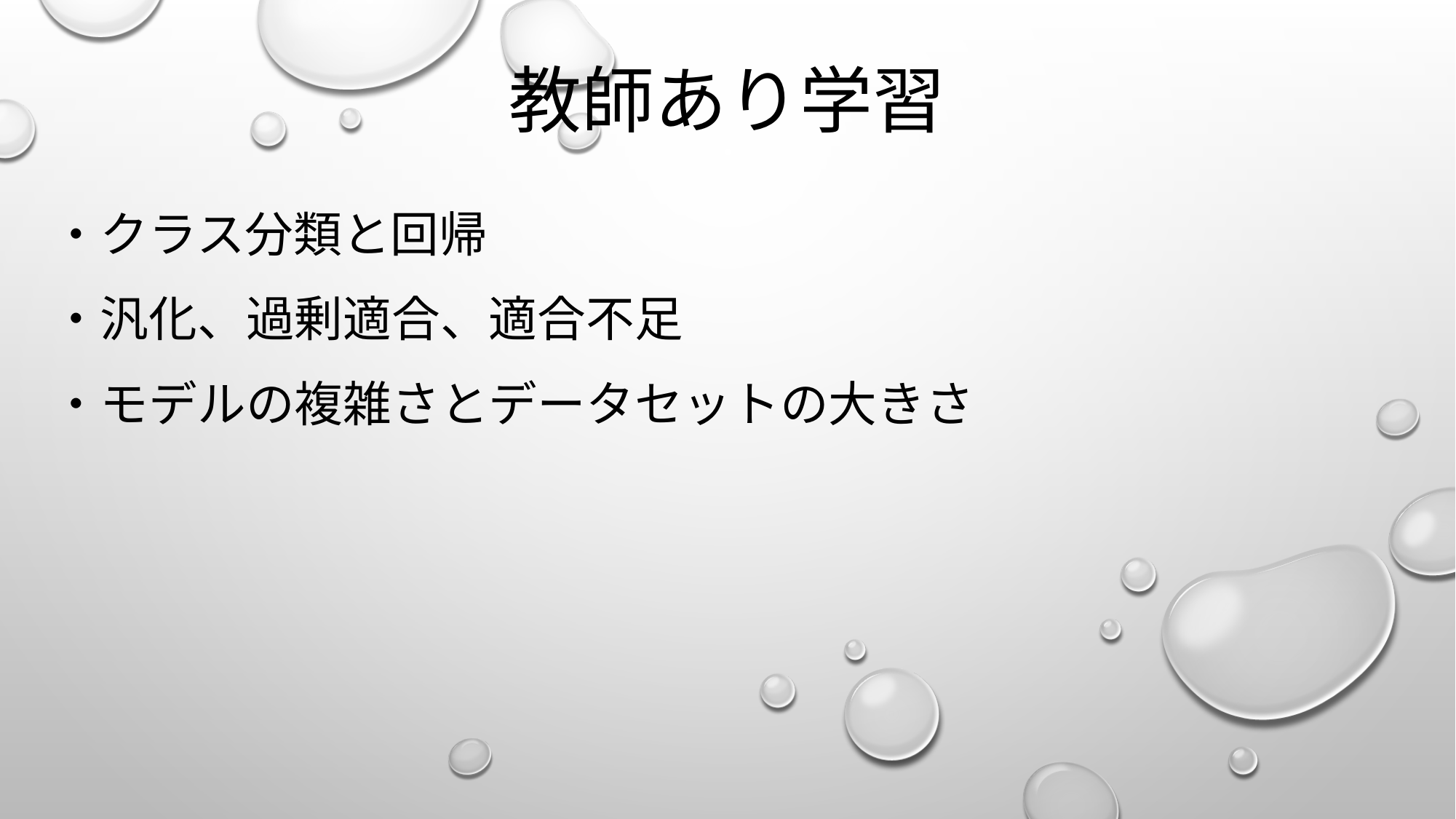

# 教師あり学習
・クラス分類と回帰
・汎化、過剰適合、適合不足
・モデルの複雑さとデータセットの大きさ